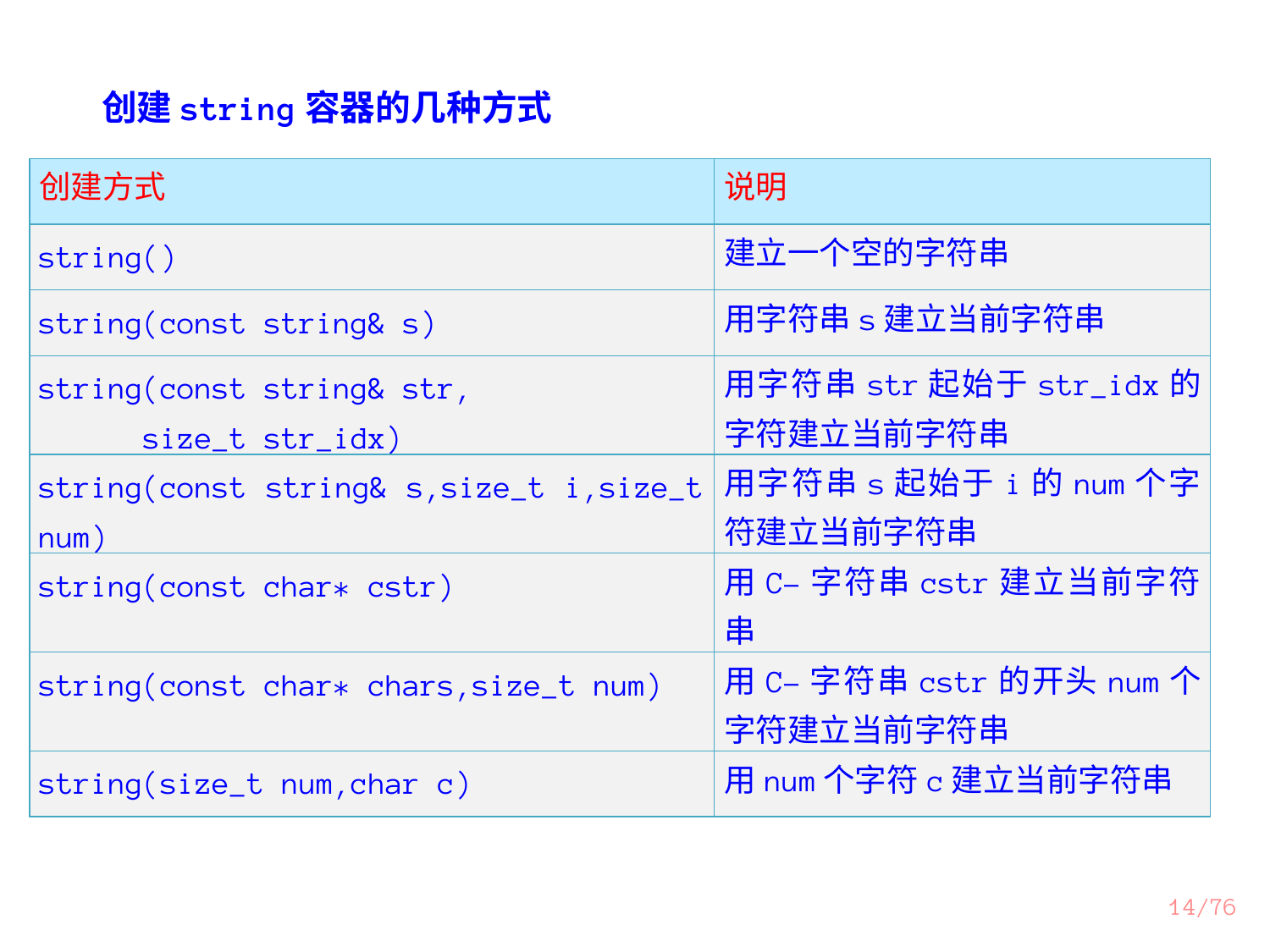

创建string容器的几种方式
| 创建方式 | 说明 |
| --- | --- |
| string() | 建立一个空的字符串 |
| string(const string& s) | 用字符串s建立当前字符串 |
| string(const string& str, size\_t str\_idx) | 用字符串str起始于str\_idx的字符建立当前字符串 |
| string(const string& s,size\_t i,size\_t num) | 用字符串s起始于i的num个字符建立当前字符串 |
| string(const char\* cstr) | 用C-字符串cstr建立当前字符串 |
| string(const char\* chars,size\_t num) | 用C-字符串cstr的开头num个字符建立当前字符串 |
| string(size\_t num,char c) | 用num个字符c建立当前字符串 |
14/76